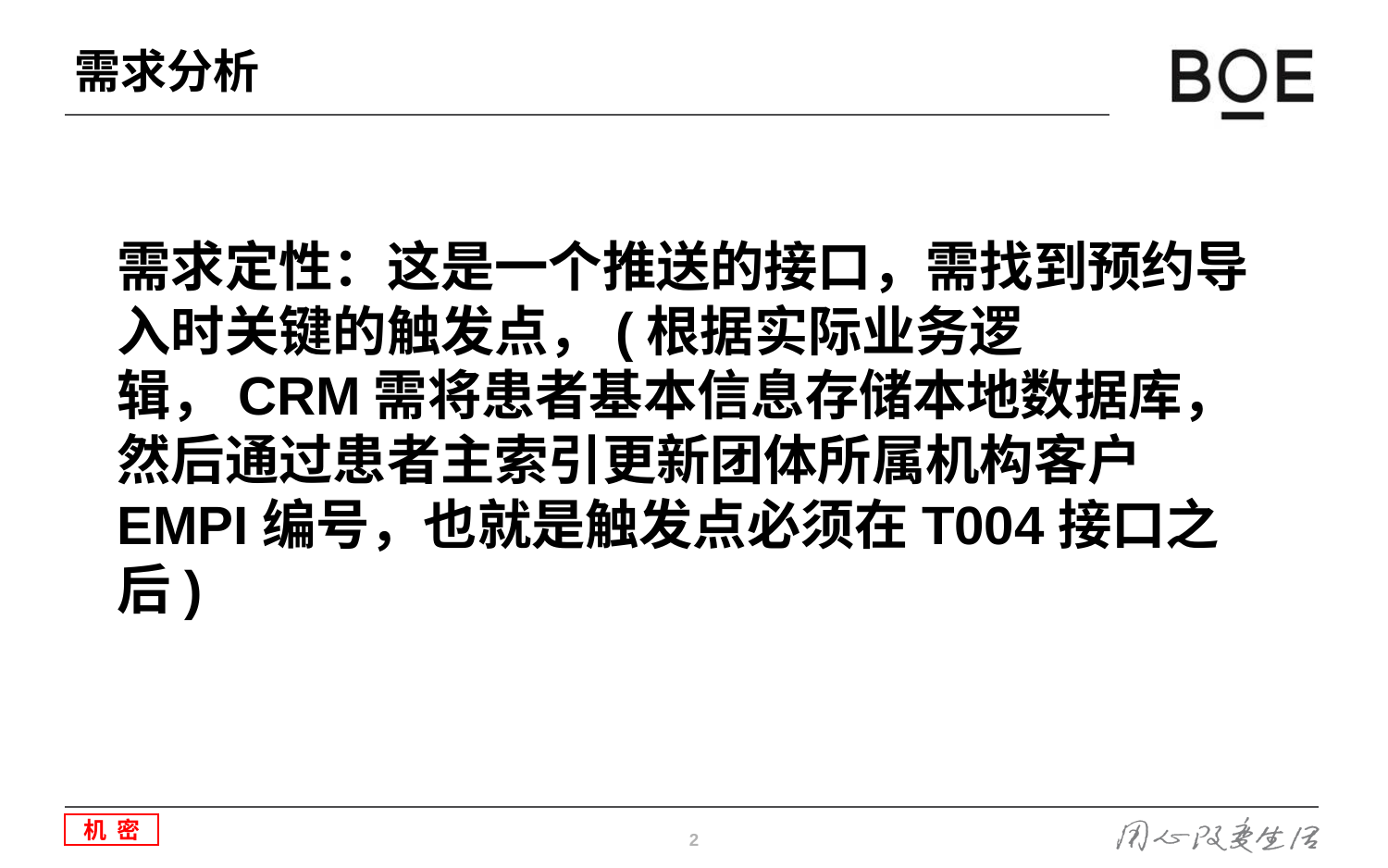

需求分析

需求定性：这是一个推送的接口，需找到预约导入时关键的触发点，(根据实际业务逻辑，CRM需将患者基本信息存储本地数据库，然后通过患者主索引更新团体所属机构客户EMPI编号，也就是触发点必须在T004接口之后)

2